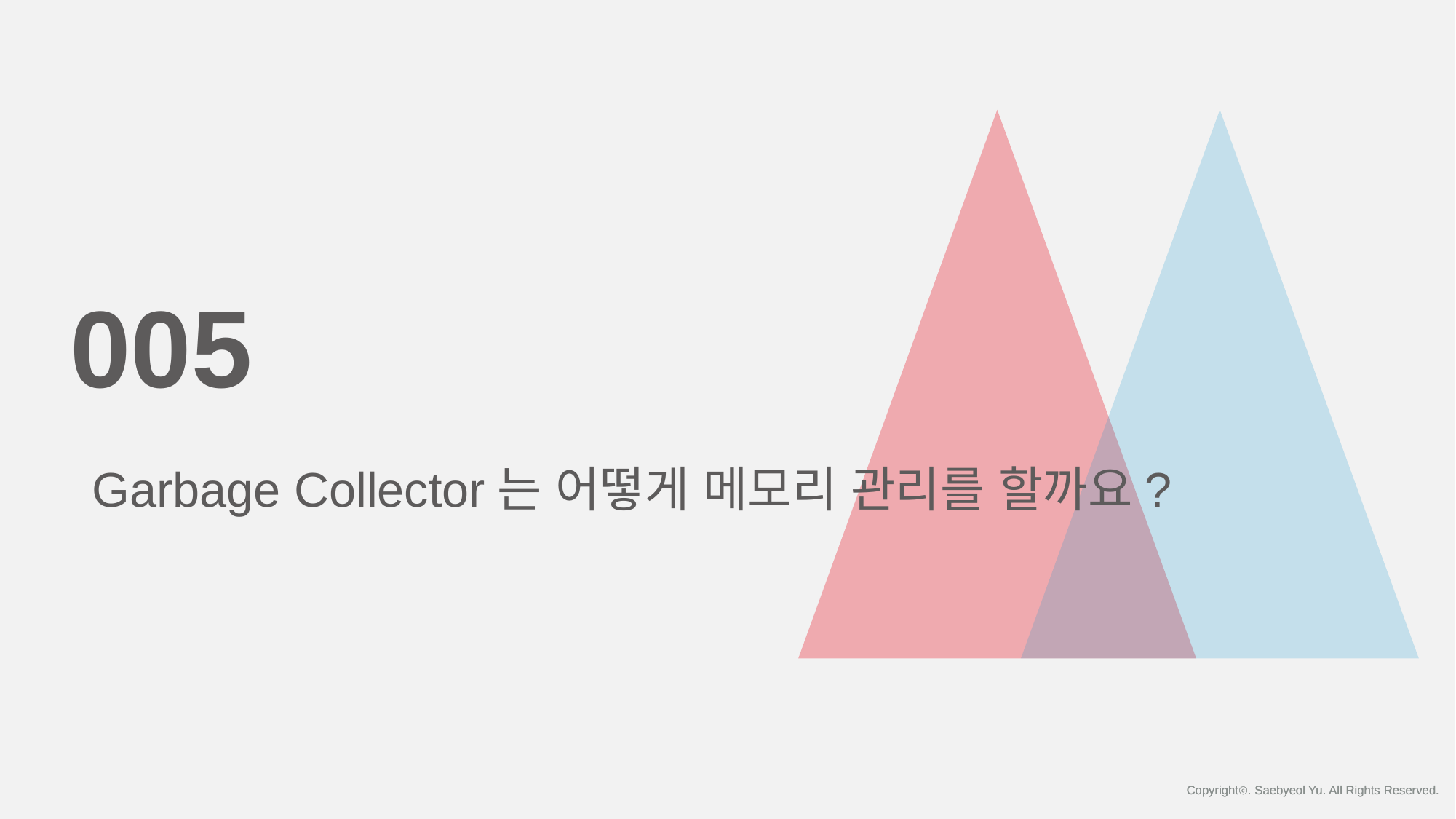

005
Garbage Collector는 어떻게 메모리 관리를 할까요?
Copyrightⓒ. Saebyeol Yu. All Rights Reserved.